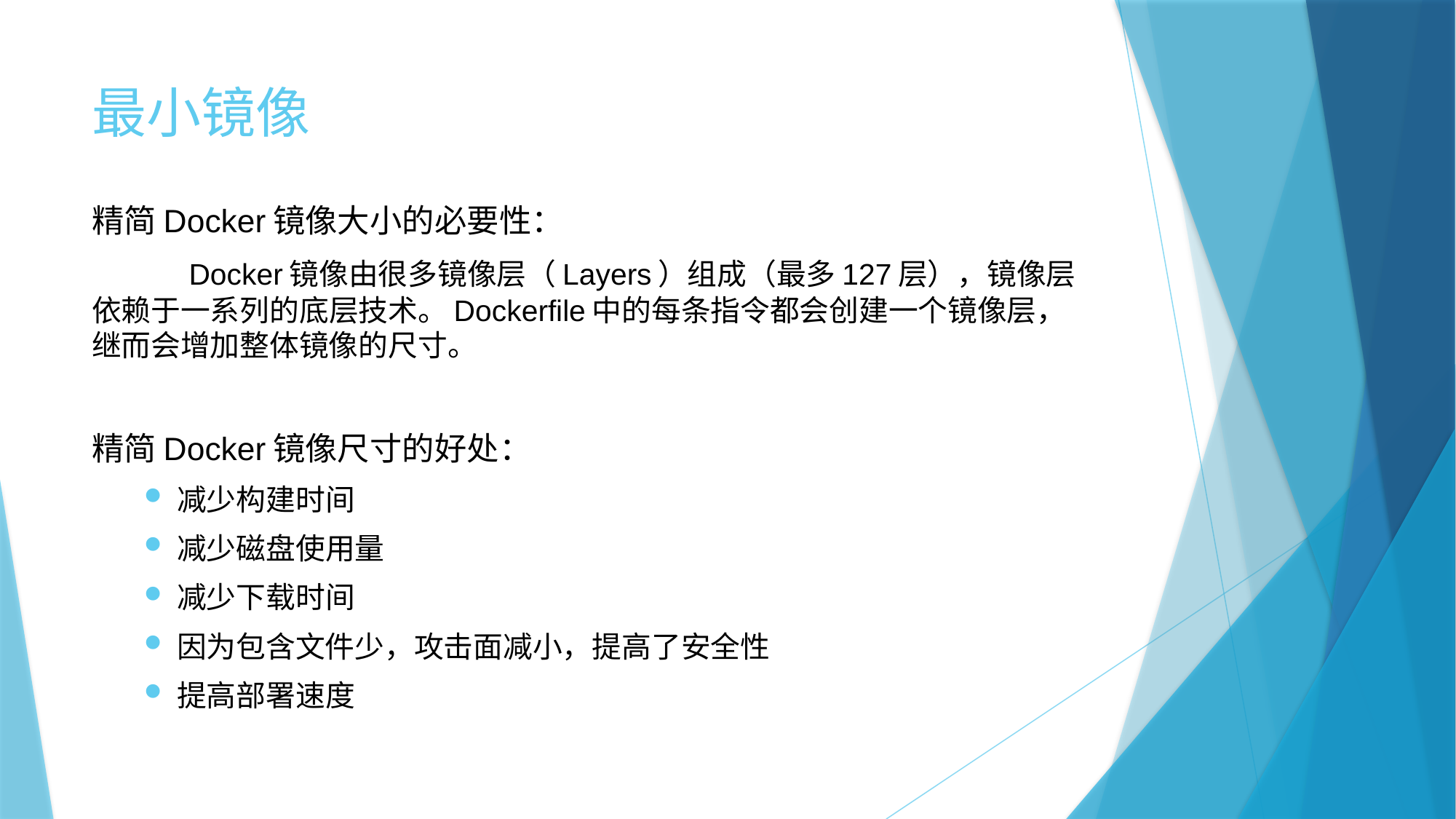

# 最小镜像
精简Docker镜像大小的必要性：
	Docker镜像由很多镜像层（Layers）组成（最多127层），镜像层依赖于一系列的底层技术。Dockerfile中的每条指令都会创建一个镜像层，继而会增加整体镜像的尺寸。

精简Docker镜像尺寸的好处：
减少构建时间
减少磁盘使用量
减少下载时间
因为包含文件少，攻击面减小，提高了安全性
提高部署速度